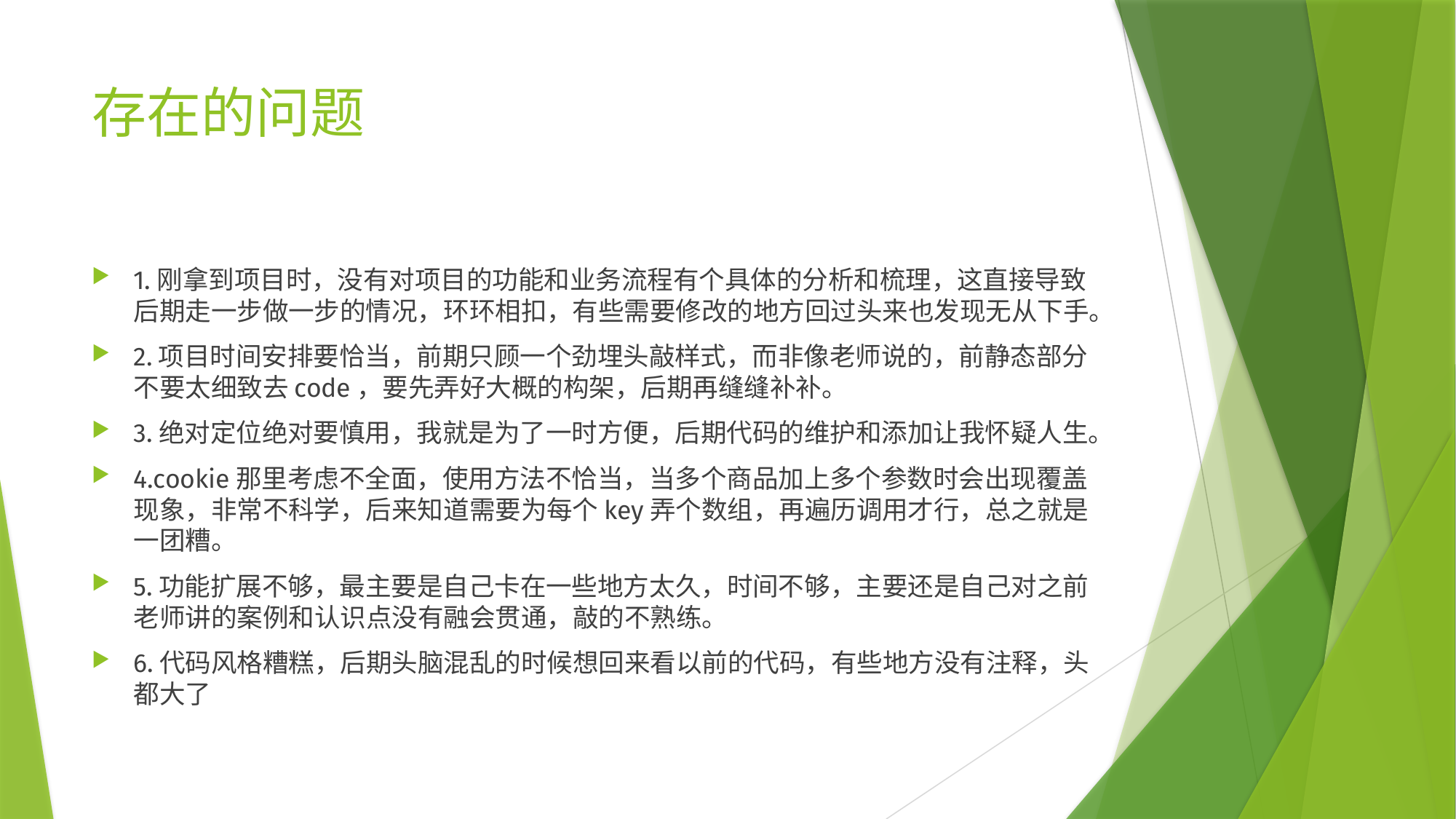

# 存在的问题
1.刚拿到项目时，没有对项目的功能和业务流程有个具体的分析和梳理，这直接导致后期走一步做一步的情况，环环相扣，有些需要修改的地方回过头来也发现无从下手。
2.项目时间安排要恰当，前期只顾一个劲埋头敲样式，而非像老师说的，前静态部分不要太细致去code，要先弄好大概的构架，后期再缝缝补补。
3.绝对定位绝对要慎用，我就是为了一时方便，后期代码的维护和添加让我怀疑人生。
4.cookie那里考虑不全面，使用方法不恰当，当多个商品加上多个参数时会出现覆盖现象，非常不科学，后来知道需要为每个key弄个数组，再遍历调用才行，总之就是一团糟。
5.功能扩展不够，最主要是自己卡在一些地方太久，时间不够，主要还是自己对之前老师讲的案例和认识点没有融会贯通，敲的不熟练。
6.代码风格糟糕，后期头脑混乱的时候想回来看以前的代码，有些地方没有注释，头都大了